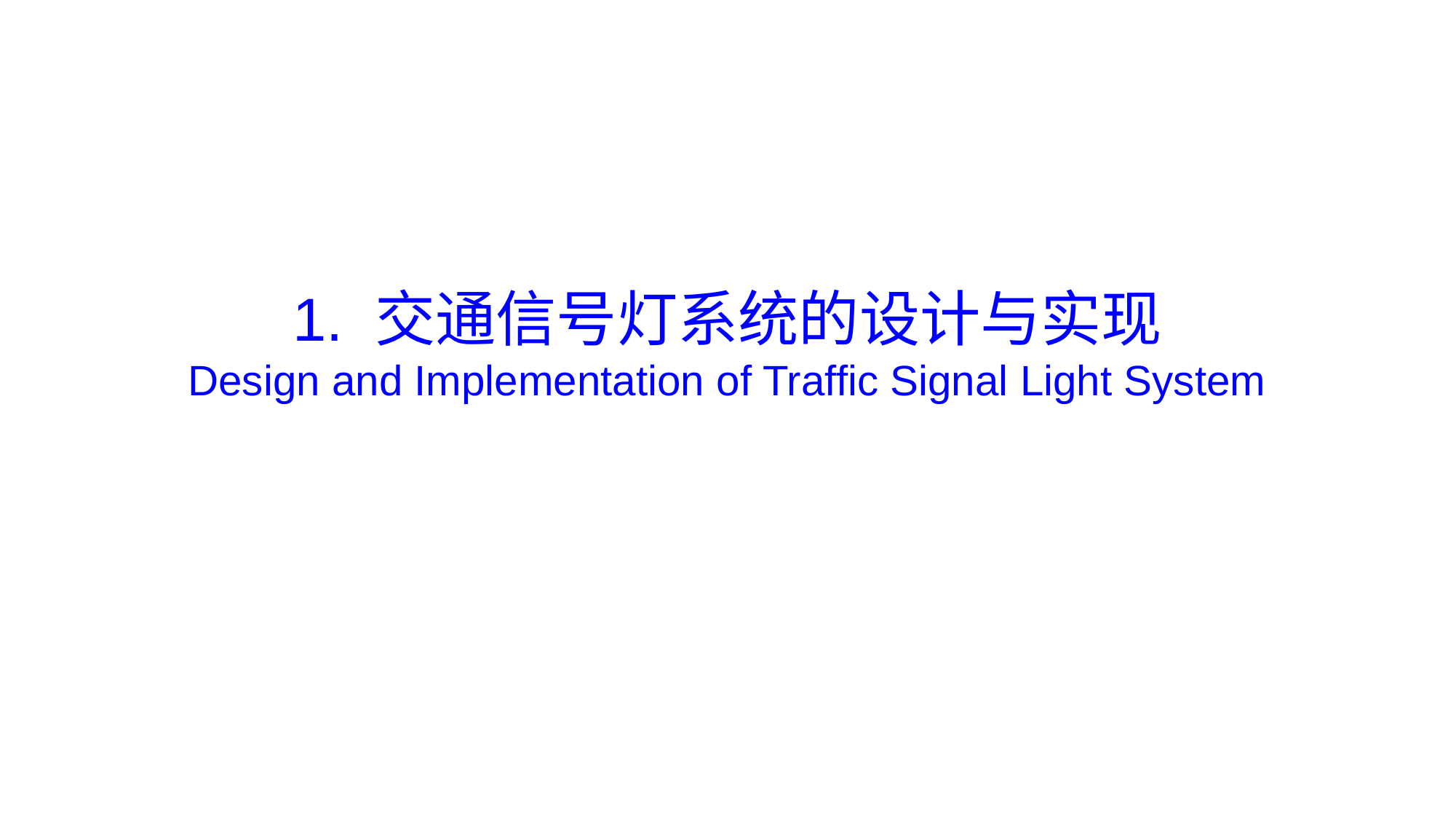

# 1. 交通信号灯系统的设计与实现 Design and Implementation of Traffic Signal Light System

3